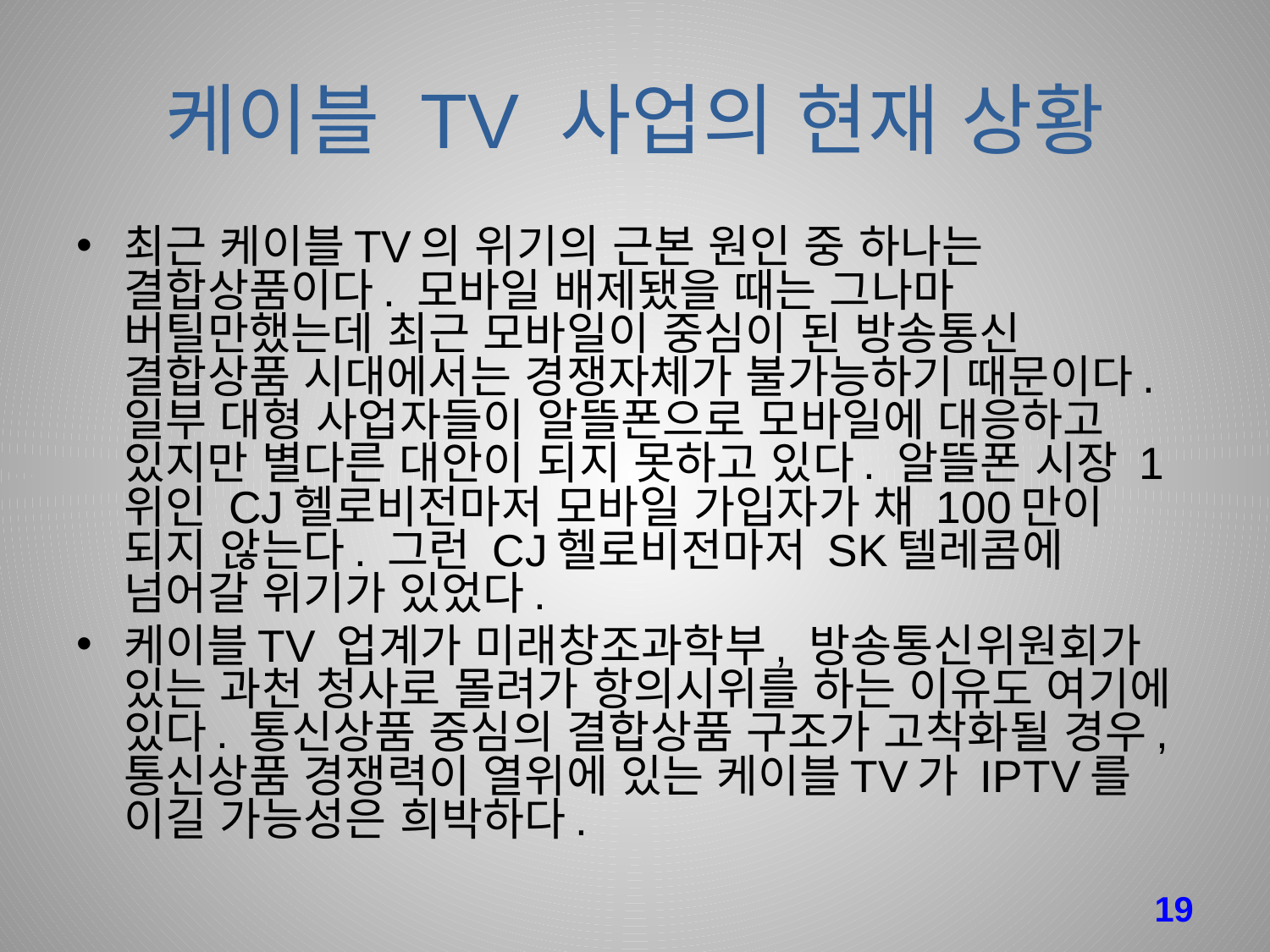

# 케이블 TV 사업의 현재 상황
최근 케이블TV의 위기의 근본 원인 중 하나는 결합상품이다. 모바일 배제됐을 때는 그나마 버틸만했는데 최근 모바일이 중심이 된 방송통신 결합상품 시대에서는 경쟁자체가 불가능하기 때문이다. 일부 대형 사업자들이 알뜰폰으로 모바일에 대응하고 있지만 별다른 대안이 되지 못하고 있다. 알뜰폰 시장 1위인 CJ헬로비전마저 모바일 가입자가 채 100만이 되지 않는다. 그런 CJ헬로비전마저 SK텔레콤에 넘어갈 위기가 있었다.
케이블TV 업계가 미래창조과학부, 방송통신위원회가 있는 과천 청사로 몰려가 항의시위를 하는 이유도 여기에 있다. 통신상품 중심의 결합상품 구조가 고착화될 경우, 통신상품 경쟁력이 열위에 있는 케이블TV가 IPTV를 이길 가능성은 희박하다.
19